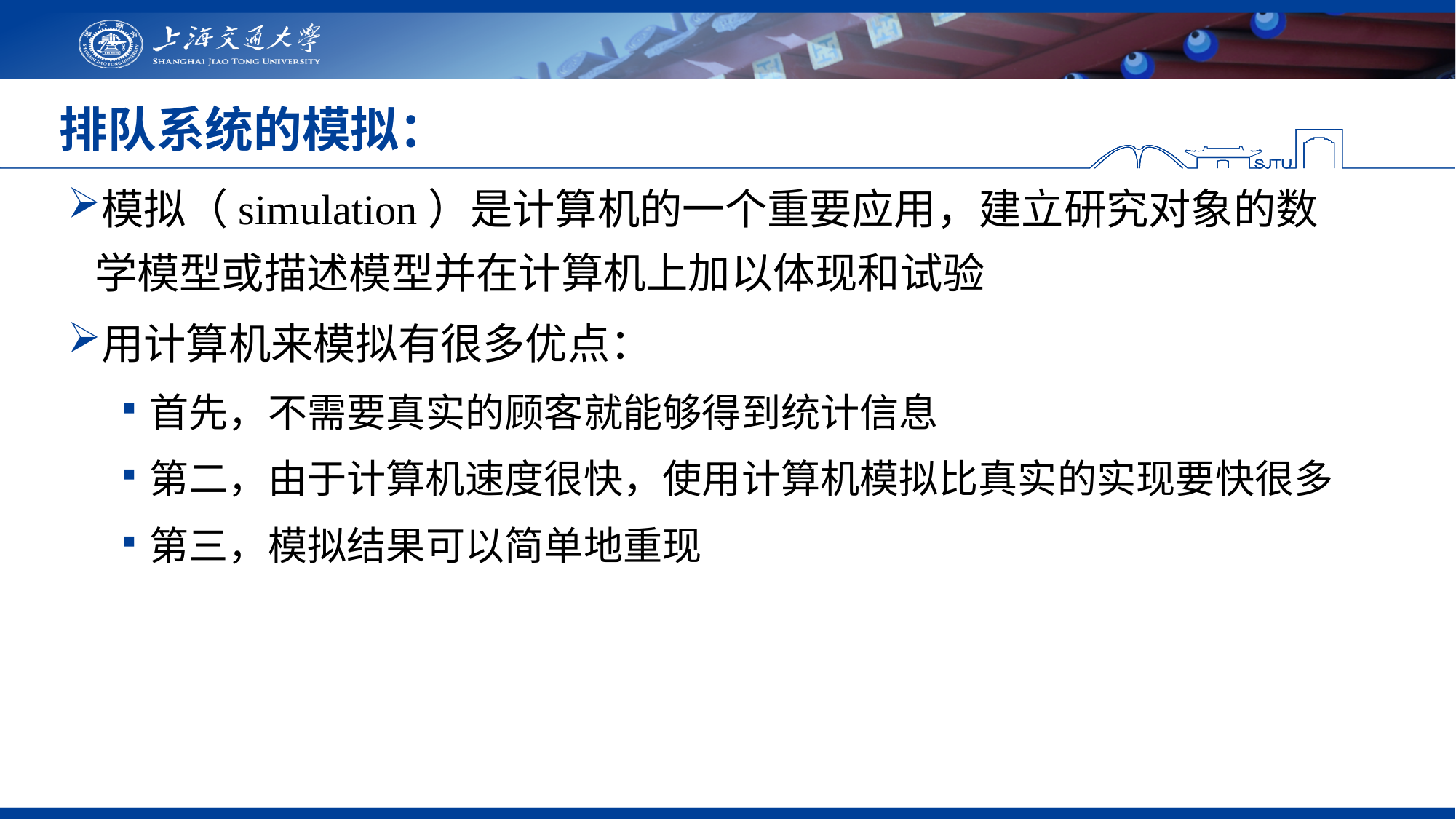

# 排队系统的模拟：
模拟（simulation）是计算机的一个重要应用，建立研究对象的数学模型或描述模型并在计算机上加以体现和试验
用计算机来模拟有很多优点：
首先，不需要真实的顾客就能够得到统计信息
第二，由于计算机速度很快，使用计算机模拟比真实的实现要快很多
第三，模拟结果可以简单地重现